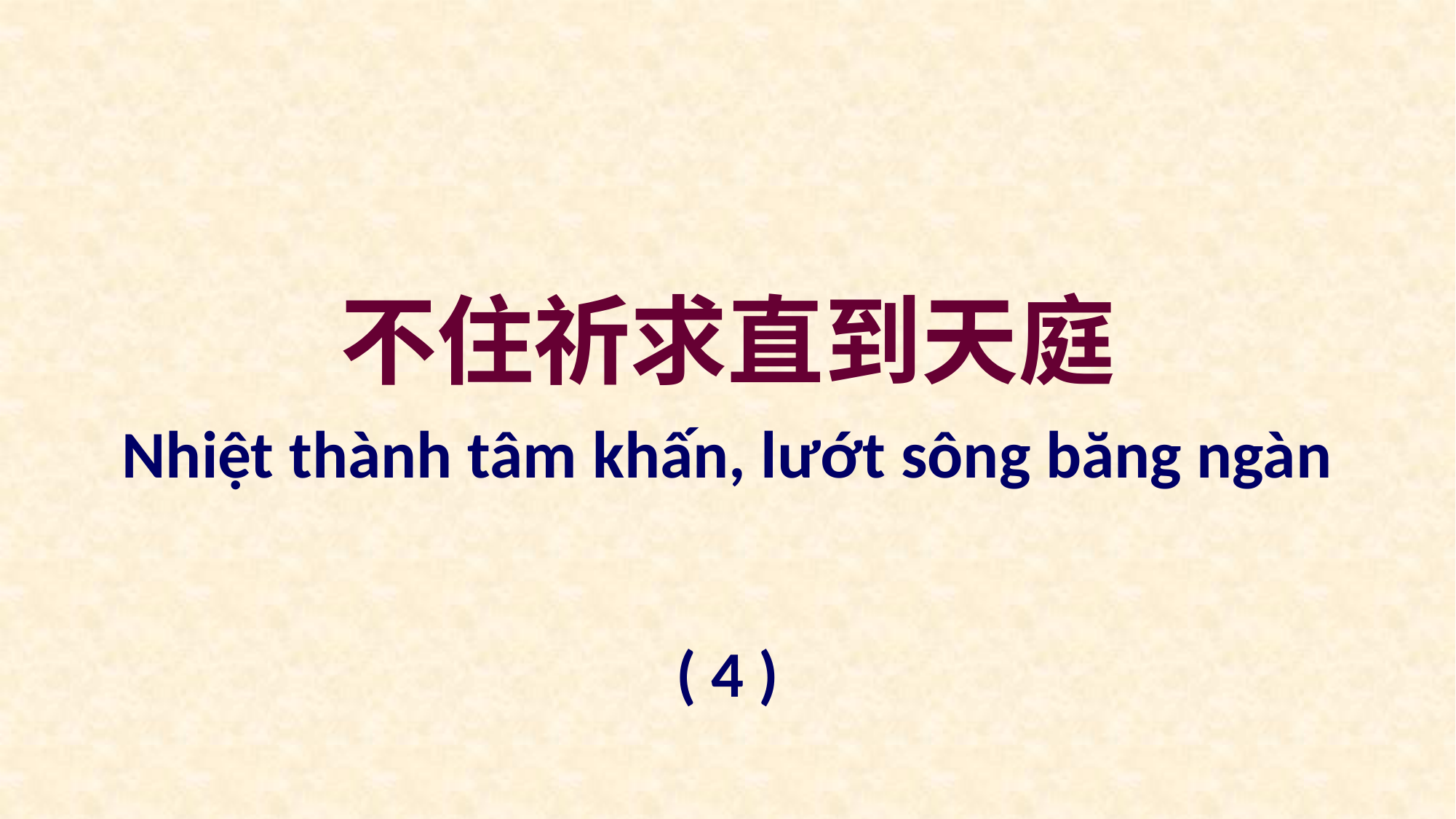

不住祈求直到天庭
Nhiệt thành tâm khấn, lướt sông băng ngàn
( 4 )